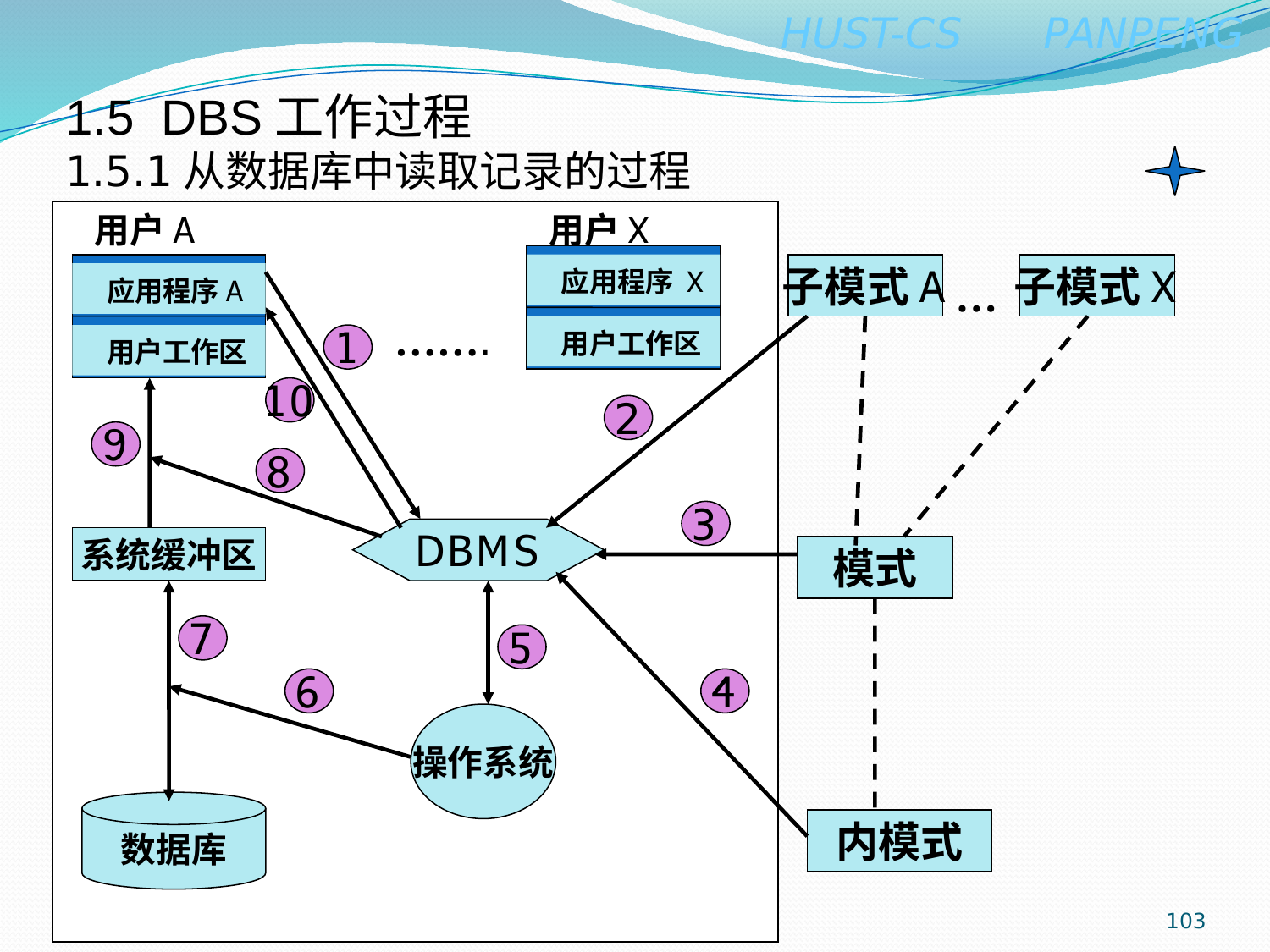

1.5  DBS工作过程
1.5.1从数据库中读取记录的过程

用户A

  应用程序A
  用户工作区
用户X

  应用程序 X
  用户工作区
子模式A
子模式X
…

…….

1

10
2
9
8

3
DBMS
系统缓冲区
模式

7
5
6
4

操作系统
数据库
内模式
103